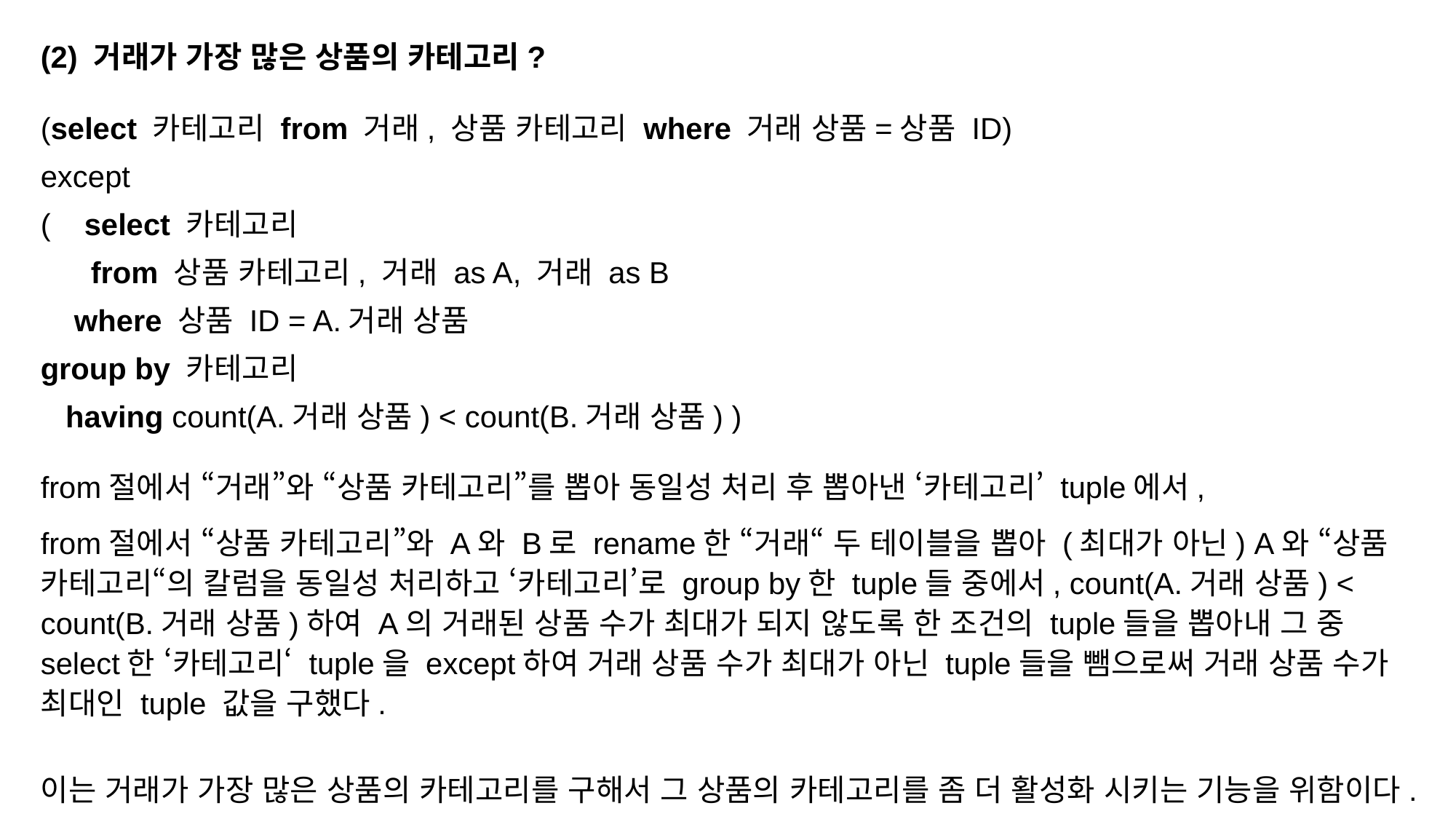

(2) 거래가 가장 많은 상품의 카테고리?

(select 카테고리 from 거래, 상품 카테고리 where 거래 상품=상품 ID)
except
(    select 카테고리
      from 상품 카테고리, 거래 as A, 거래 as B
    where 상품 ID = A.거래 상품
group by 카테고리
   having count(A.거래 상품) < count(B.거래 상품) )

from절에서 “거래”와 “상품 카테고리”를 뽑아 동일성 처리 후 뽑아낸 ‘카테고리’ tuple에서,
from절에서 “상품 카테고리”와 A와 B로 rename한 “거래“ 두 테이블을 뽑아 (최대가 아닌) A와 “상품 카테고리“의 칼럼을 동일성 처리하고 ‘카테고리’로 group by한 tuple들 중에서, count(A.거래 상품) < count(B.거래 상품)하여 A의 거래된 상품 수가 최대가 되지 않도록 한 조건의 tuple들을 뽑아내 그 중 select한 ‘카테고리‘ tuple을 except하여 거래 상품 수가 최대가 아닌 tuple들을 뺌으로써 거래 상품 수가 최대인 tuple 값을 구했다.

이는 거래가 가장 많은 상품의 카테고리를 구해서 그 상품의 카테고리를 좀 더 활성화 시키는 기능을 위함이다.